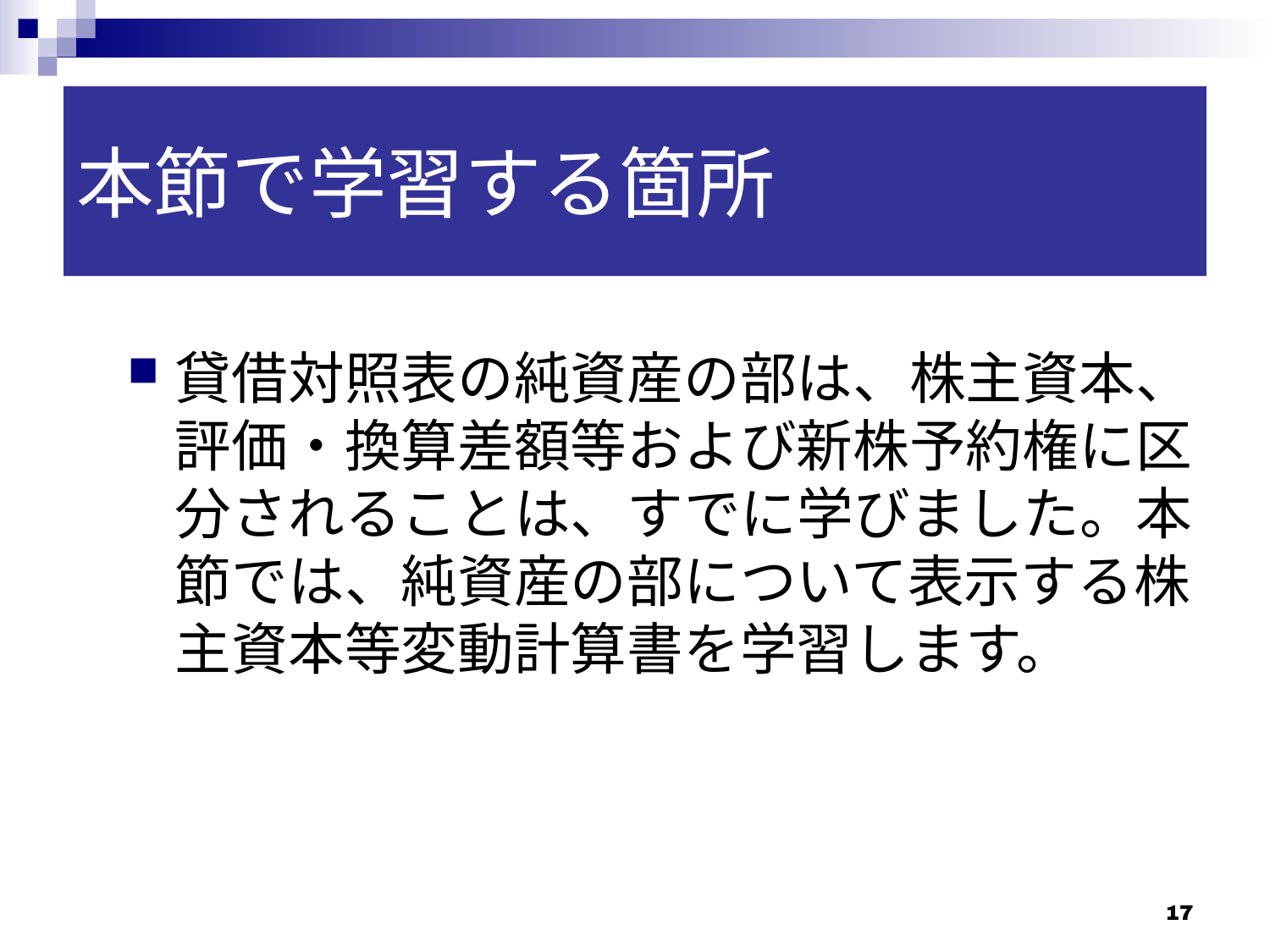

# 本節で学習する箇所
貸借対照表の純資産の部は、株主資本、評価・換算差額等および新株予約権に区分されることは、すでに学びました。本節では、純資産の部について表示する株主資本等変動計算書を学習します。
17